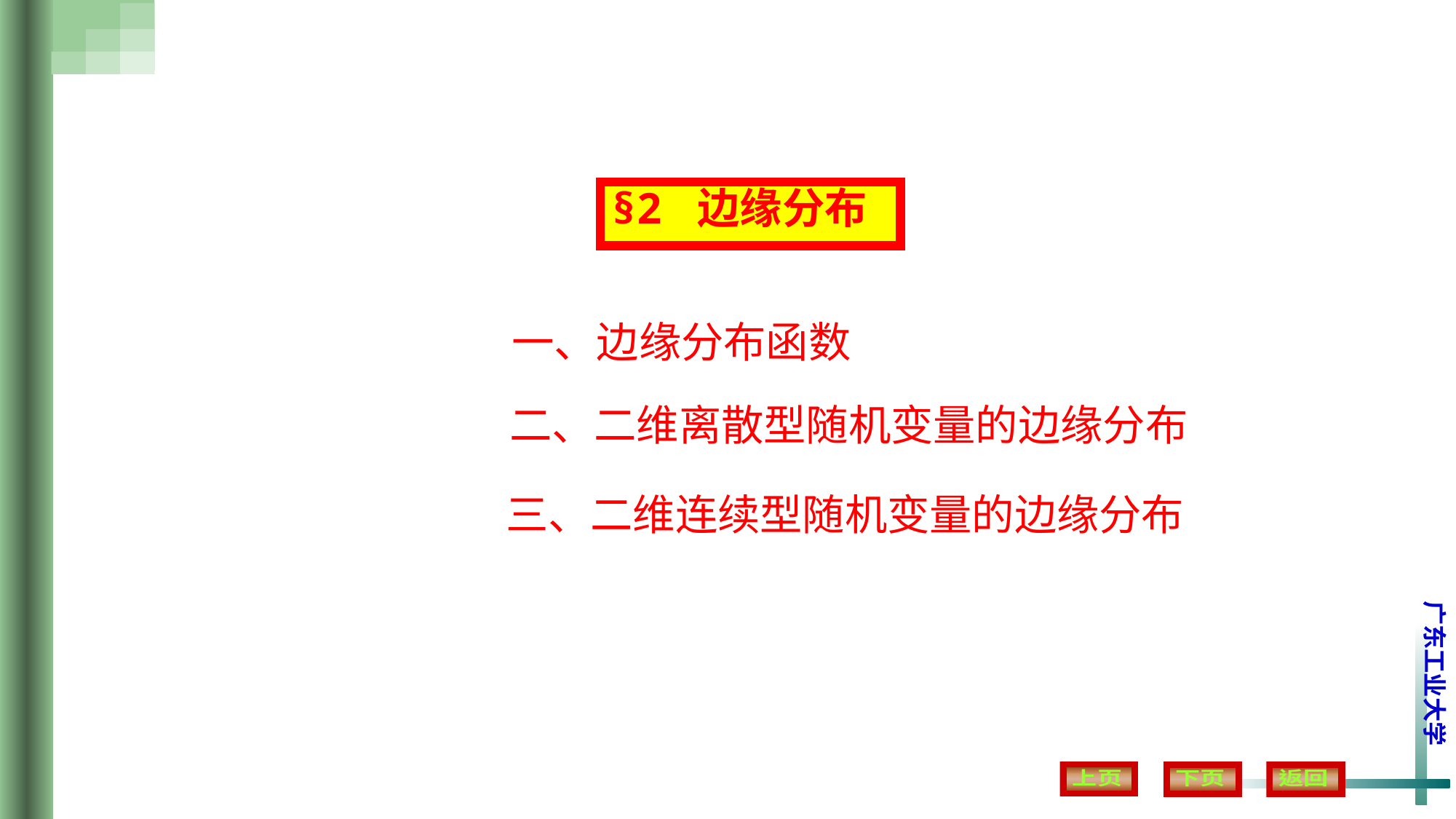

§2 边缘分布
一、边缘分布函数
二、二维离散型随机变量的边缘分布
三、二维连续型随机变量的边缘分布